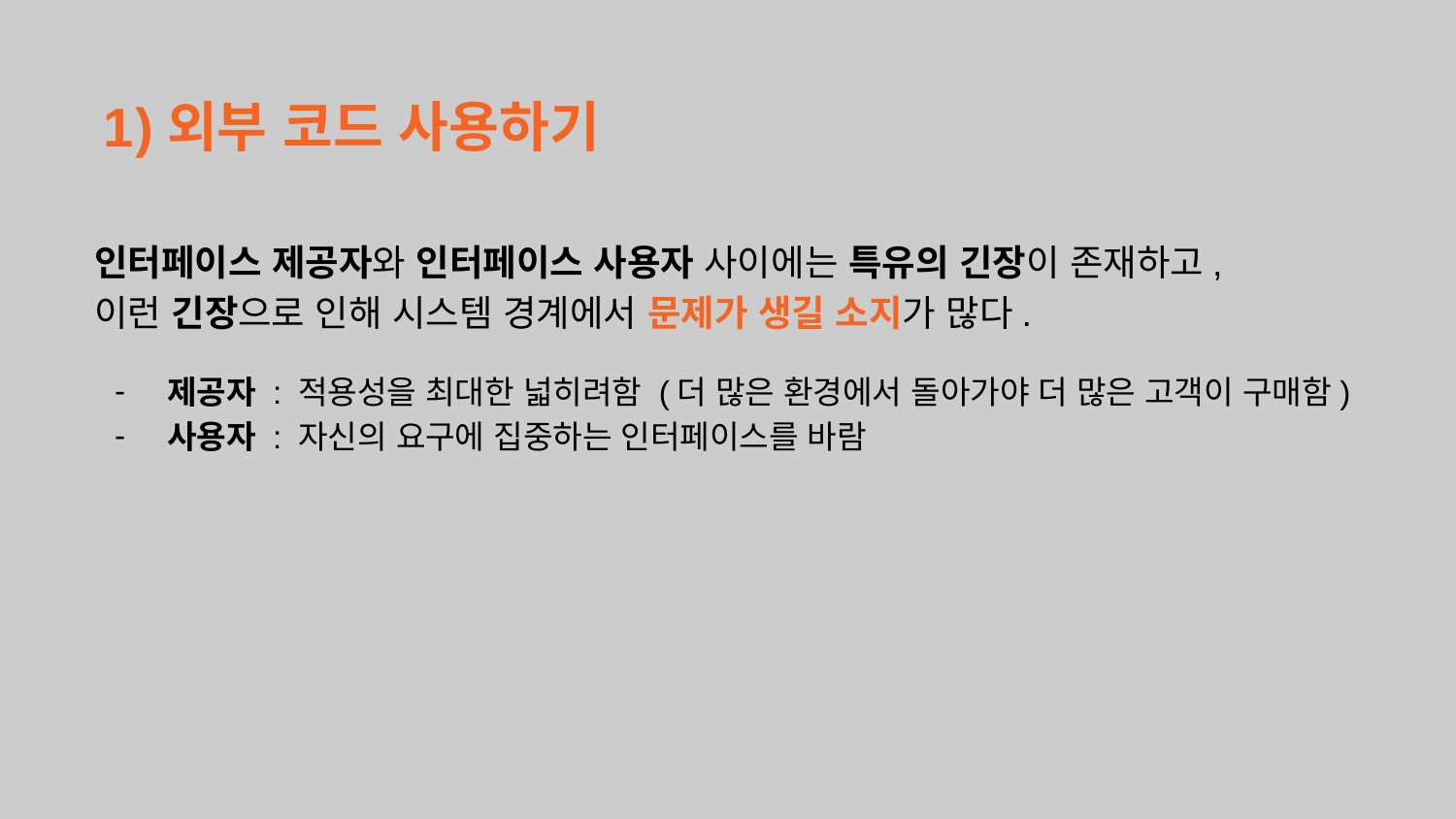

외부 코드 사용하기
인터페이스 제공자와 인터페이스 사용자 사이에는 특유의 긴장이 존재하고,
이런 긴장으로 인해 시스템 경계에서 문제가 생길 소지가 많다.
제공자 : 적용성을 최대한 넓히려함 (더 많은 환경에서 돌아가야 더 많은 고객이 구매함)
사용자 : 자신의 요구에 집중하는 인터페이스를 바람